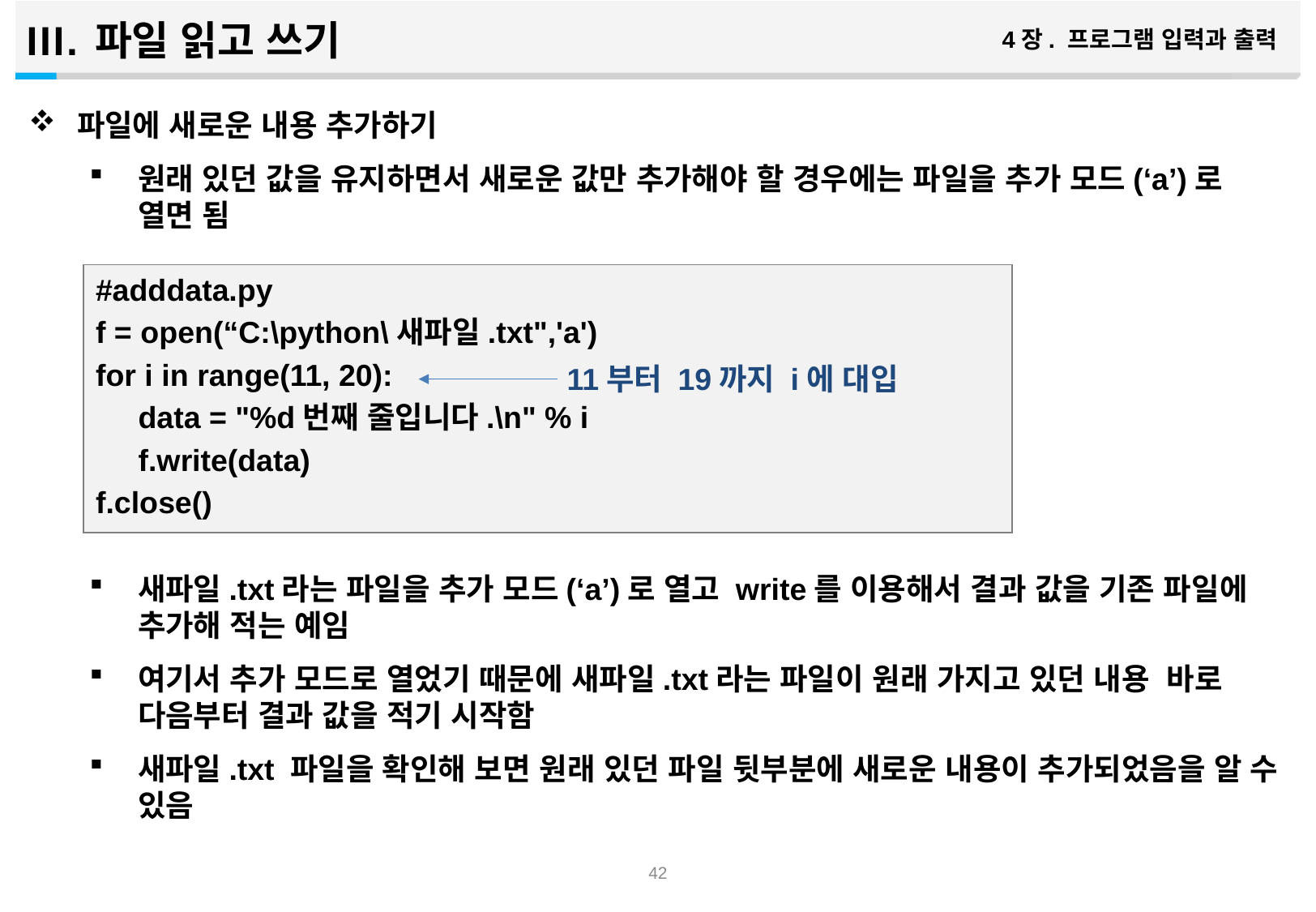

파일 읽고 쓰기
4장. 프로그램 입력과 출력
파일에 새로운 내용 추가하기
원래 있던 값을 유지하면서 새로운 값만 추가해야 할 경우에는 파일을 추가 모드(‘a’)로 열면 됨

새파일.txt라는 파일을 추가 모드(‘a’)로 열고 write를 이용해서 결과 값을 기존 파일에 추가해 적는 예임
여기서 추가 모드로 열었기 때문에 새파일.txt라는 파일이 원래 가지고 있던 내용  바로 다음부터 결과 값을 적기 시작함
새파일.txt 파일을 확인해 보면 원래 있던 파일 뒷부분에 새로운 내용이 추가되었음을 알 수 있음

#adddata.py
f = open(“C:\python\새파일.txt",'a')
for i in range(11, 20):
     data = "%d번째 줄입니다.\n" % i
     f.write(data)
f.close()

11부터 19까지 i에 대입
42